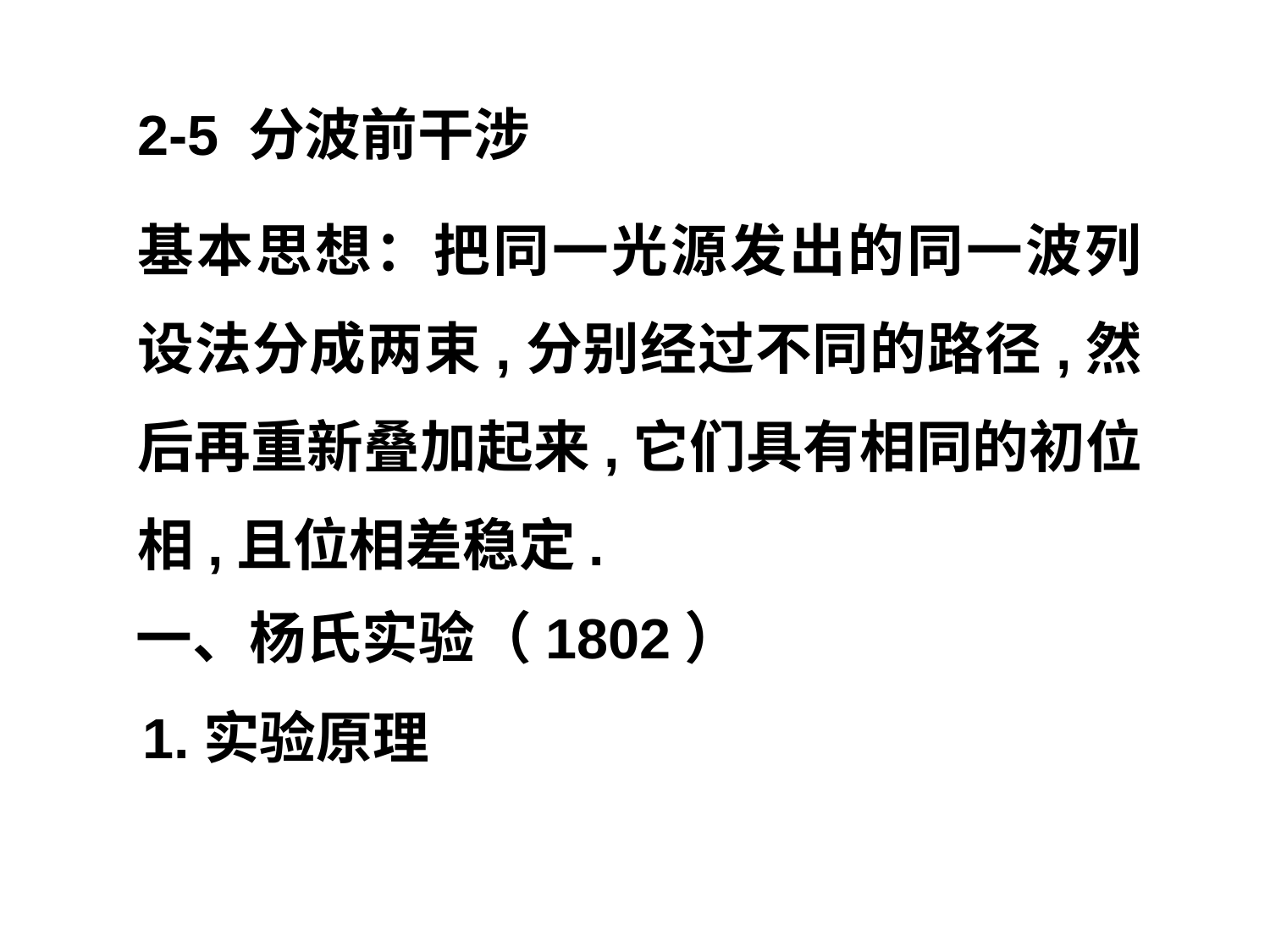

2-5 分波前干涉
基本思想：把同一光源发出的同一波列设法分成两束,分别经过不同的路径,然后再重新叠加起来,它们具有相同的初位相,且位相差稳定.
一、杨氏实验（1802）
1.实验原理